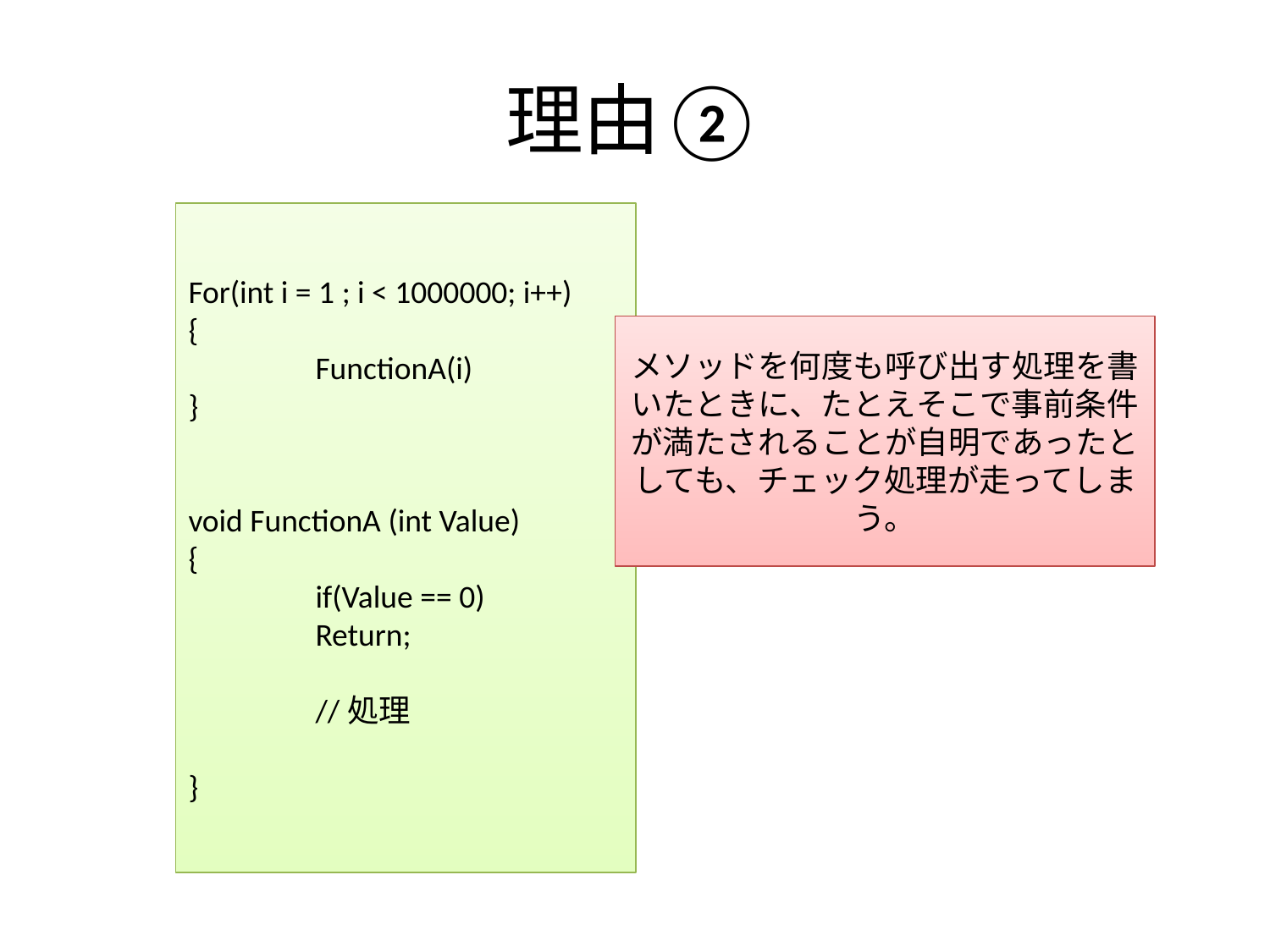

# 理由②
For(int i = 1 ; i < 1000000; i++)
{
	FunctionA(i)
}

void FunctionA (int Value)
{
	if(Value == 0)
	Return;

	//処理

}
メソッドを何度も呼び出す処理を書いたときに、たとえそこで事前条件が満たされることが自明であったとしても、チェック処理が走ってしまう。